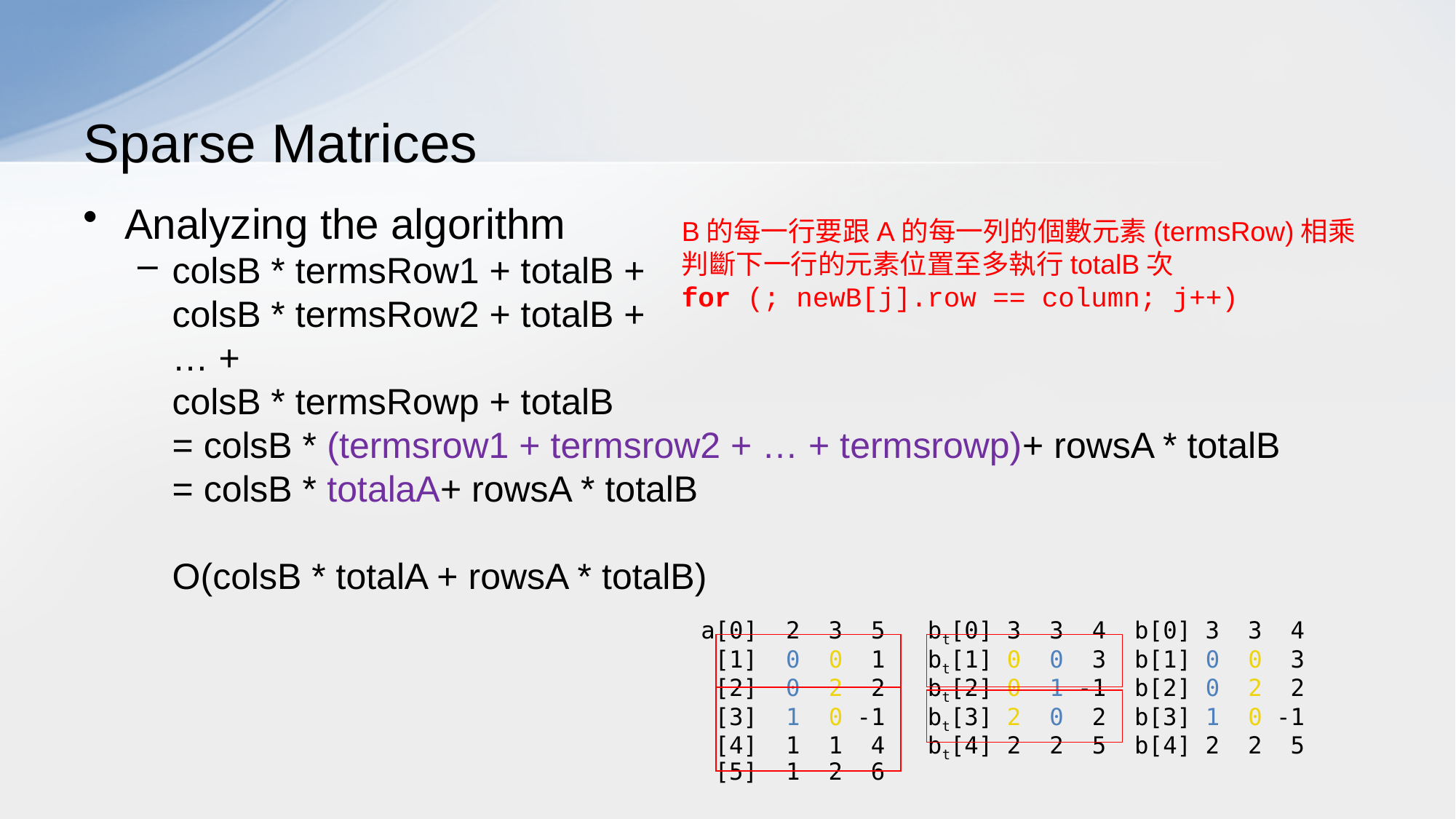

# Sparse Matrices
Analyzing the algorithm
colsB * termsRow1 + totalB +
colsB * termsRow2 + totalB +
… +
colsB * termsRowp + totalB
= colsB * (termsrow1 + termsrow2 + … + termsrowp)+ rowsA * totalB
= colsB * totalaA+ rowsA * totalB
O(colsB * totalA + rowsA * totalB)

B的每一行要跟A的每一列的個數元素(termsRow)相乘
判斷下一行的元素位置至多執行totalB次
for (; newB[j].row == column; j++)

a[0]  2  3  5   bt[0] 3  3  4  b[0] 3  3  4
 [1]  0  0  1   bt[1] 0  0  3  b[1] 0  0  3
 [2]  0  2  2   bt[2] 0  1 -1  b[2] 0  2  2
 [3]  1  0 -1   bt[3] 2  0  2  b[3] 1  0 -1
 [4]  1  1  4   bt[4] 2  2  5  b[4] 2  2  5
 [5]  1  2  6